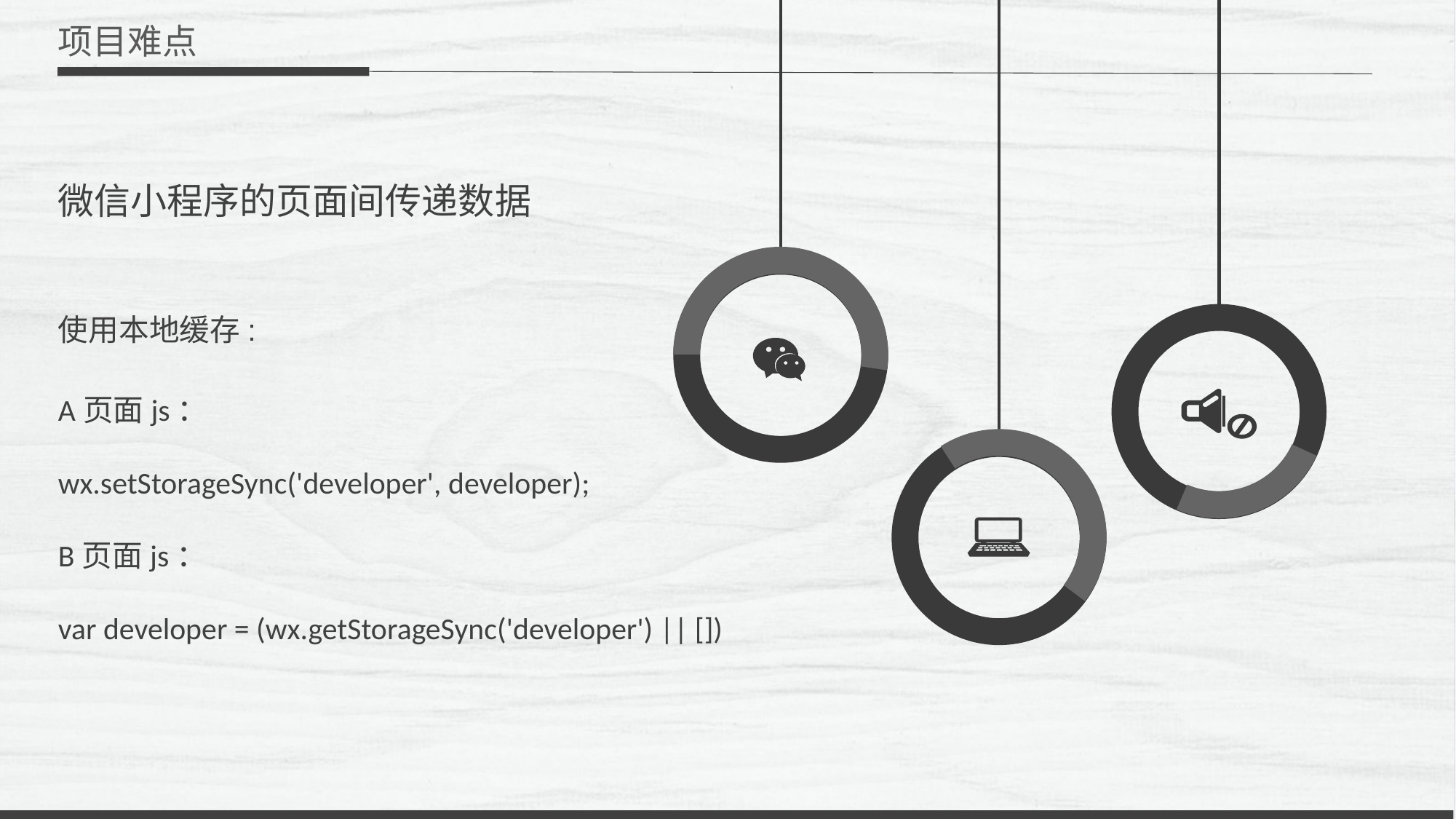

项目难点

微信小程序的页面间传递数据

使用本地缓存:

A页面js：

wx.setStorageSync('developer', developer);

B页面js：

var developer = (wx.getStorageSync('developer') || [])